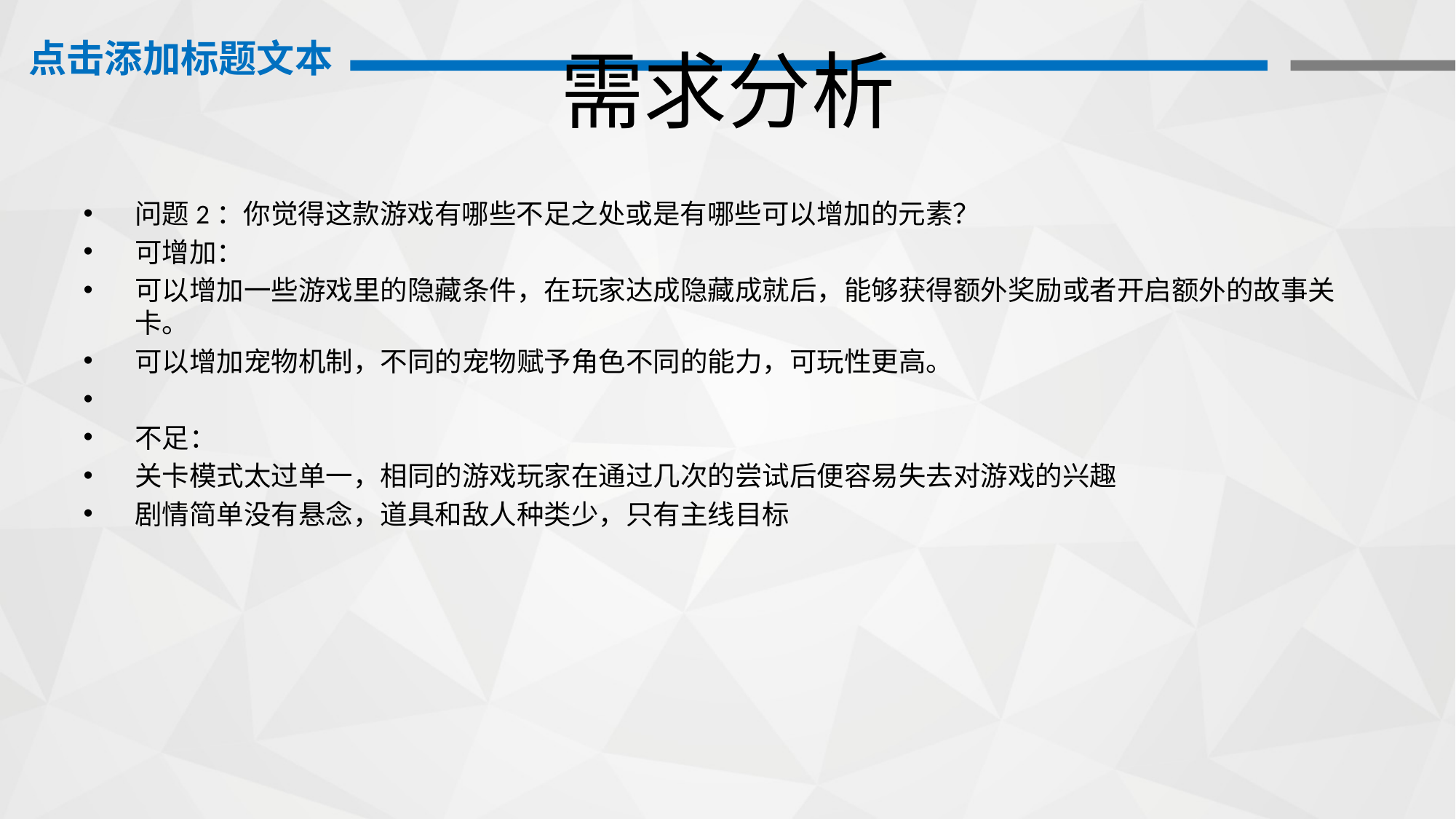

# 需求分析
问题2：你觉得这款游戏有哪些不足之处或是有哪些可以增加的元素？
可增加：
可以增加一些游戏里的隐藏条件，在玩家达成隐藏成就后，能够获得额外奖励或者开启额外的故事关卡。
可以增加宠物机制，不同的宠物赋予角色不同的能力，可玩性更高。

不足：
关卡模式太过单一，相同的游戏玩家在通过几次的尝试后便容易失去对游戏的兴趣
剧情简单没有悬念，道具和敌人种类少，只有主线目标